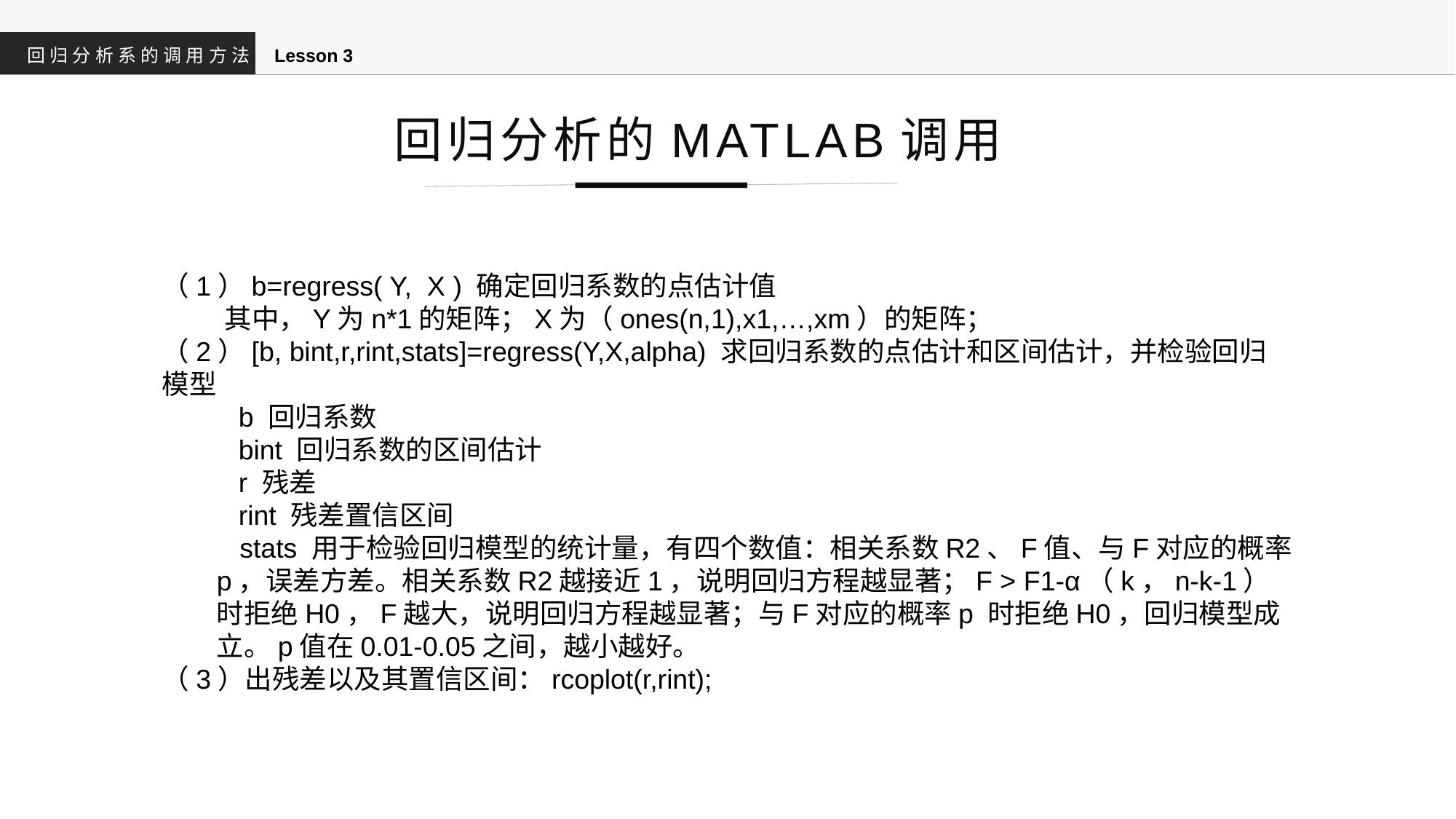

回归分析系的调用方法
Lesson 3
回归分析的MATLAB调用

（1）b=regress( Y,  X ) 确定回归系数的点估计值
         其中，Y为n*1的矩阵；X为（ones(n,1),x1,…,xm）的矩阵；
（2）[b, bint,r,rint,stats]=regress(Y,X,alpha) 求回归系数的点估计和区间估计，并检验回归模型
          b 回归系数
          bint 回归系数的区间估计
          r 残差
          rint 残差置信区间
   stats 用于检验回归模型的统计量，有四个数值：相关系数R2、F值、与F对应的概率p，误差方差。相关系数R2越接近1，说明回归方程越显著；F > F1-α（k，n-k-1）时拒绝H0，F越大，说明回归方程越显著；与F对应的概率p 时拒绝H0，回归模型成立。p值在0.01-0.05之间，越小越好。
（3）出残差以及其置信区间：rcoplot(r,rint);